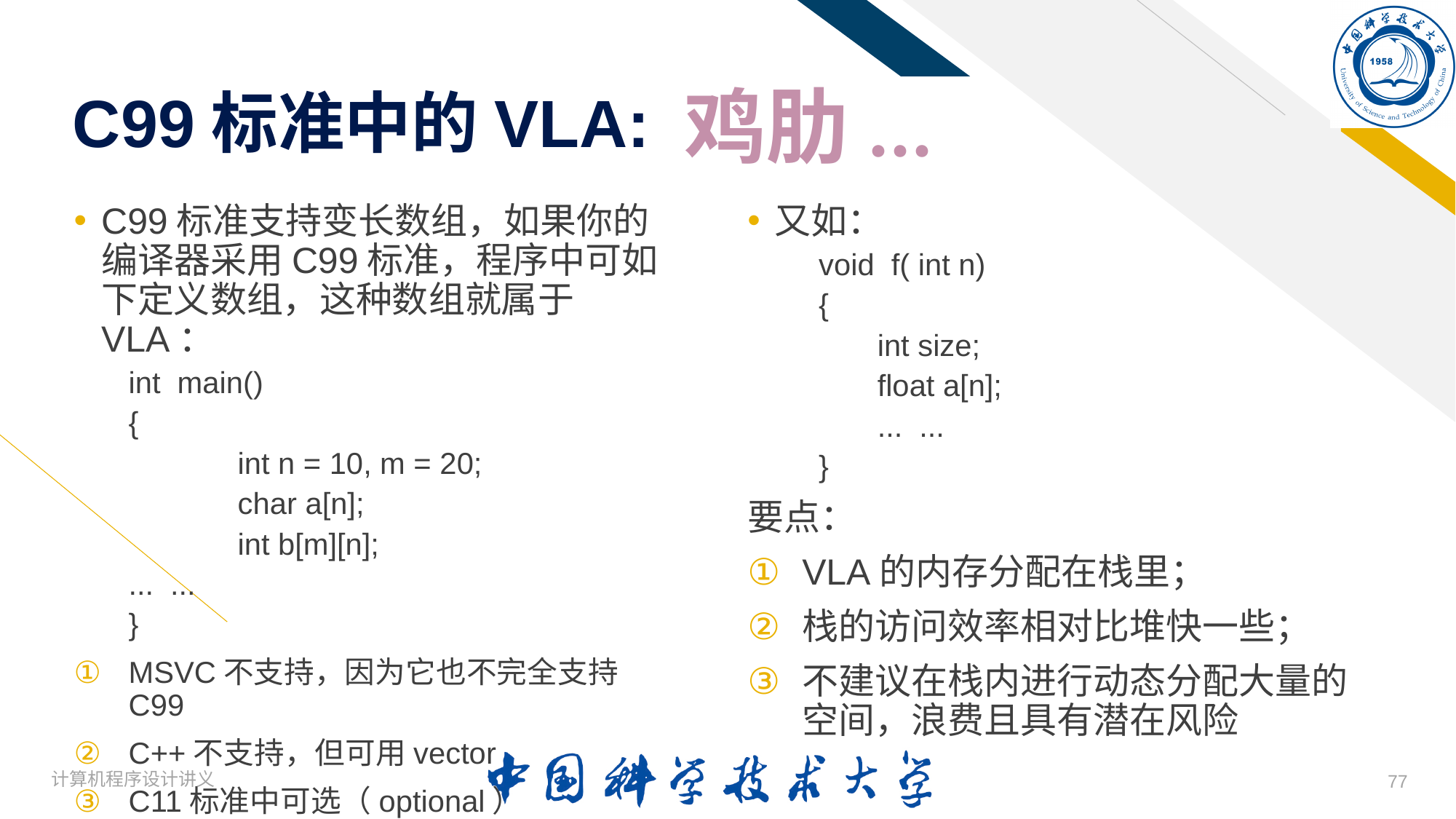

# C99标准中的VLA:
鸡肋...
C99标准支持变长数组，如果你的编译器采用C99标准，程序中可如下定义数组，这种数组就属于VLA：
int  main()
{
 	int n = 10, m = 20;
	char a[n];
	int b[m][n];
...  ...
}
MSVC不支持，因为它也不完全支持C99
C++不支持，但可用vector
C11标准中可选（optional）
又如：
  void  f( int n)
  {
         int size;
         float a[n];
         ...  ...
  }
要点：
VLA的内存分配在栈里；
栈的访问效率相对比堆快一些；
不建议在栈内进行动态分配大量的空间，浪费且具有潜在风险
计算机程序设计讲义
77